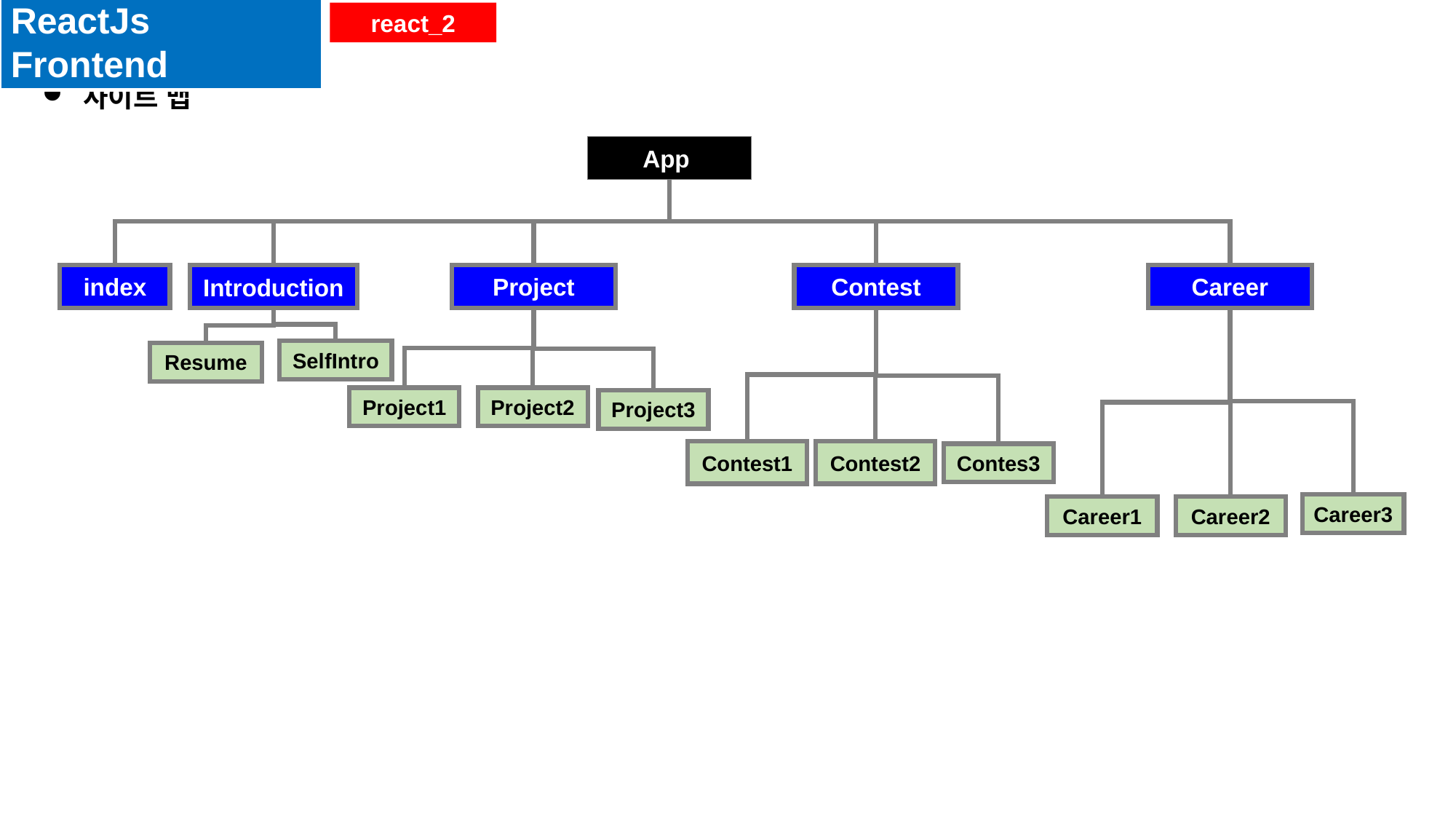

ReactJs Frontend
react_2
사이트 맵
App
Career
Introduction
Project
Contest
index
SelfIntro
Resume
Project1
Project2
Project3
Contest1
Contest2
Contes3
Career3
Career1
Career2